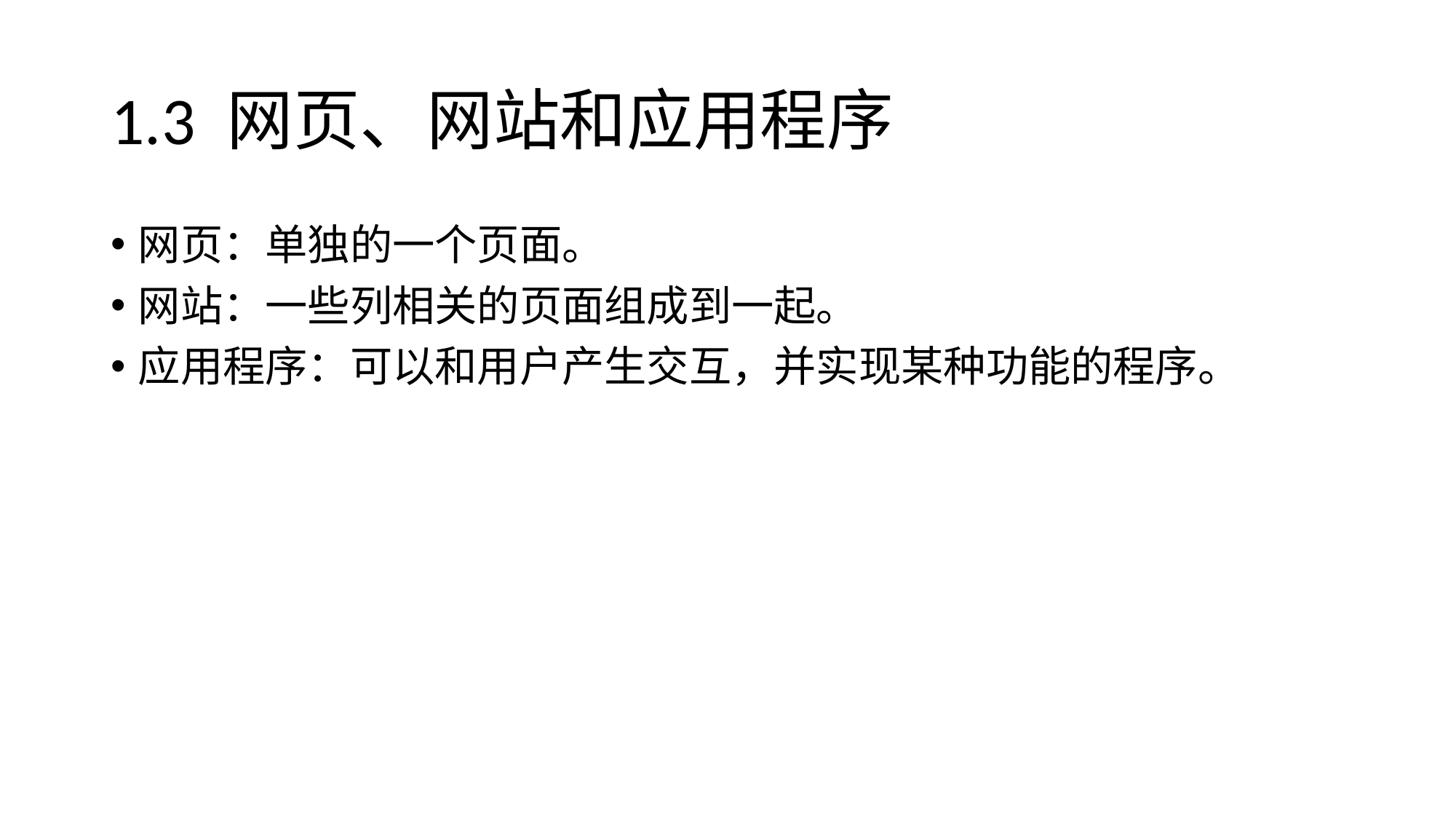

# 1.3 网页、网站和应用程序
网页：单独的一个页面。
网站：一些列相关的页面组成到一起。
应用程序：可以和用户产生交互，并实现某种功能的程序。